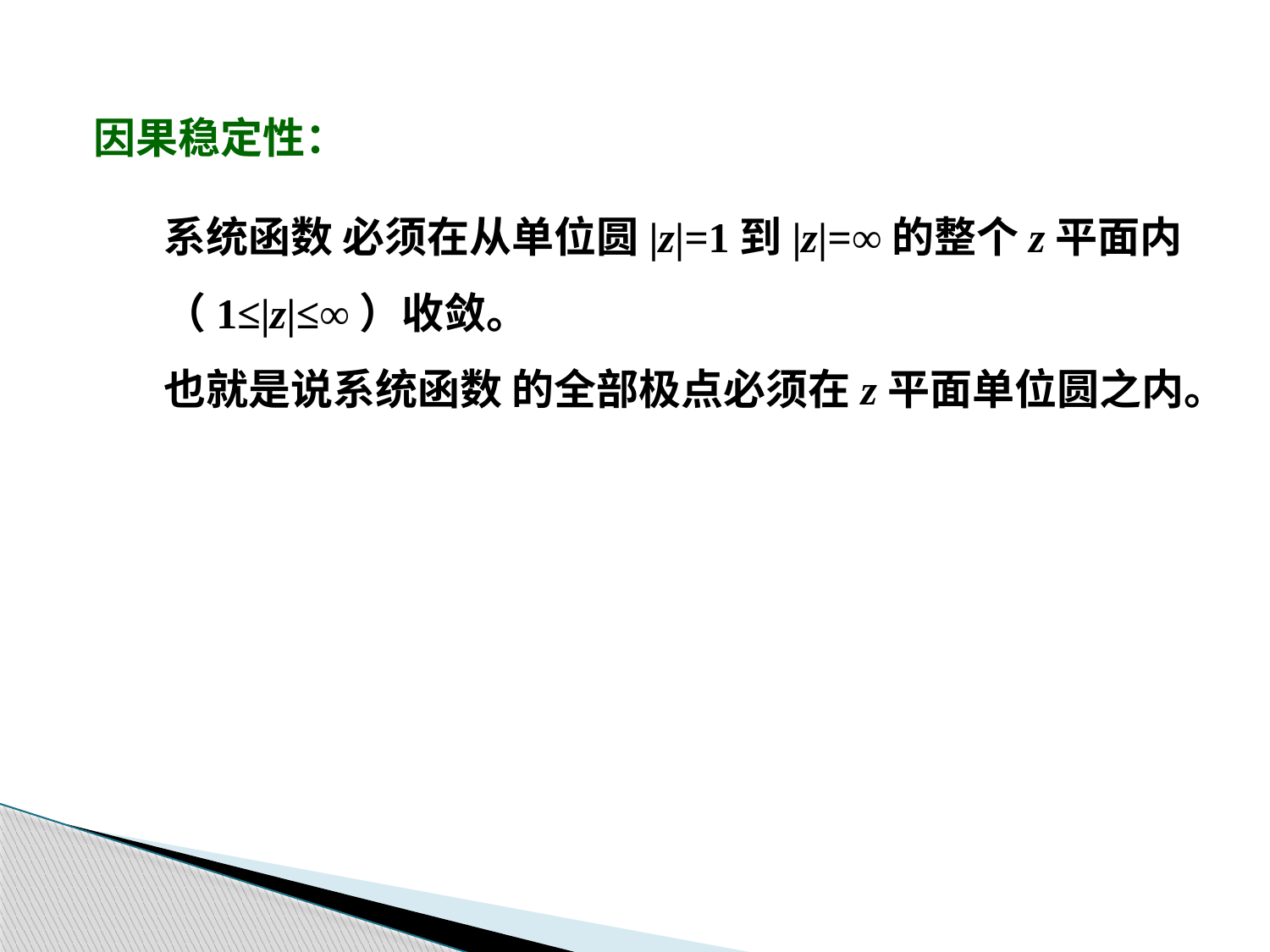

因果稳定性：
系统函数 必须在从单位圆|z|=1到|z|=∞的整个z平面内
（1≤|z|≤∞）收敛。
也就是说系统函数 的全部极点必须在z平面单位圆之内。